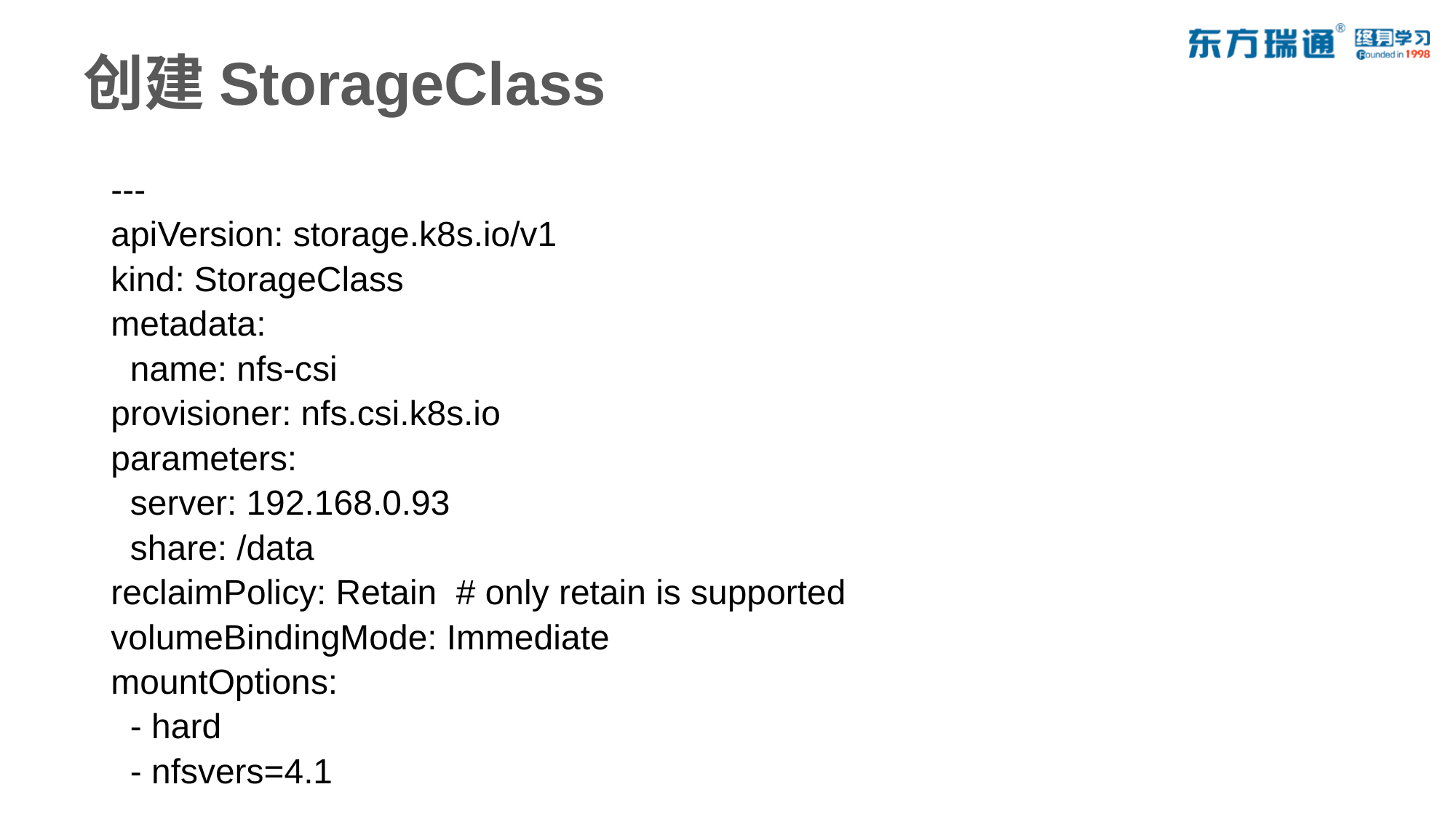

# 创建StorageClass
---
apiVersion: storage.k8s.io/v1
kind: StorageClass
metadata:
  name: nfs-csi
provisioner: nfs.csi.k8s.io
parameters:
  server: 192.168.0.93
  share: /data
reclaimPolicy: Retain  # only retain is supported
volumeBindingMode: Immediate
mountOptions:
  - hard
  - nfsvers=4.1